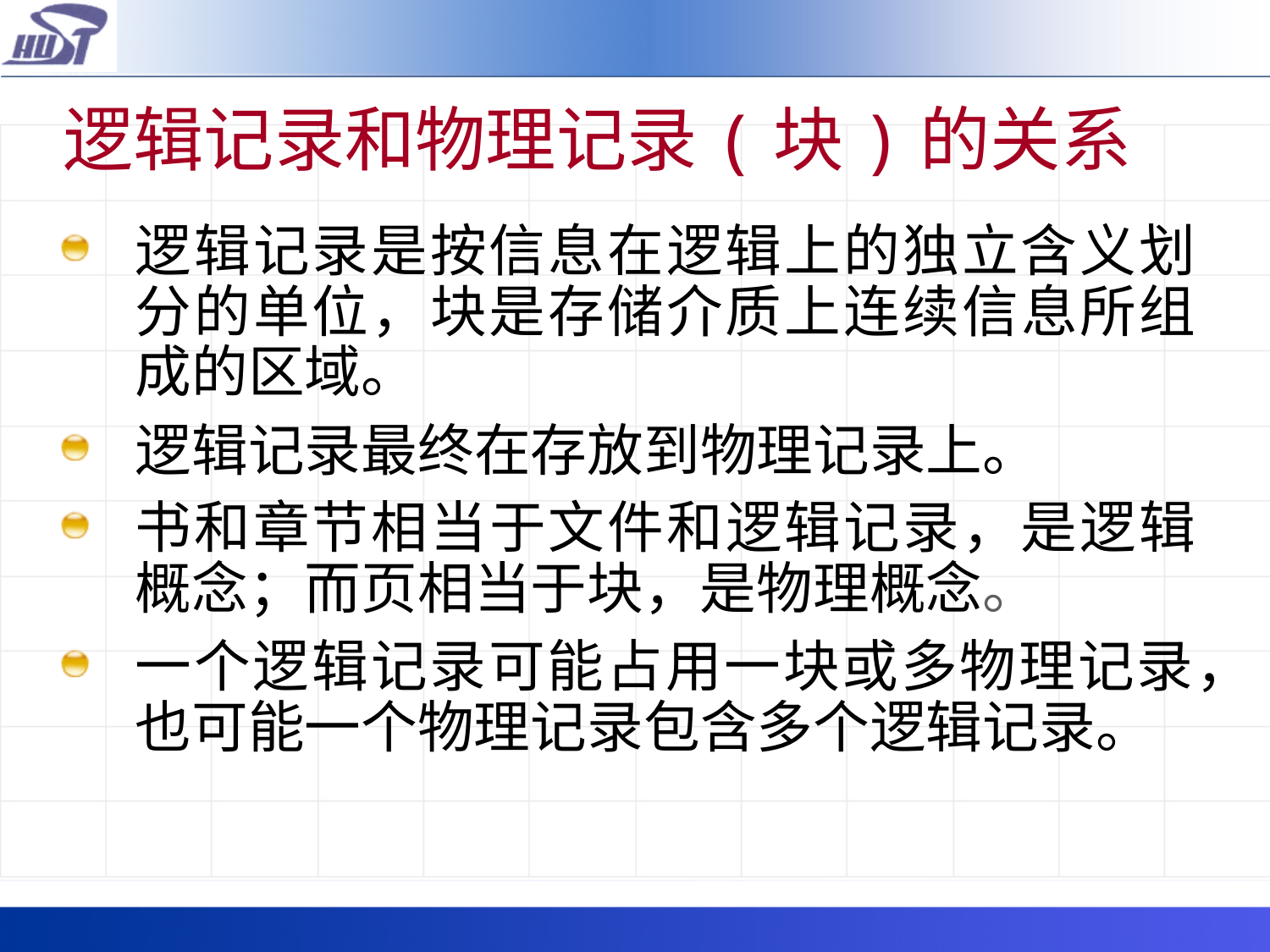

# 逻辑记录和物理记录(块)的关系
逻辑记录是按信息在逻辑上的独立含义划分的单位，块是存储介质上连续信息所组成的区域。
逻辑记录最终在存放到物理记录上。
书和章节相当于文件和逻辑记录，是逻辑概念；而页相当于块，是物理概念。
一个逻辑记录可能占用一块或多物理记录，也可能一个物理记录包含多个逻辑记录。